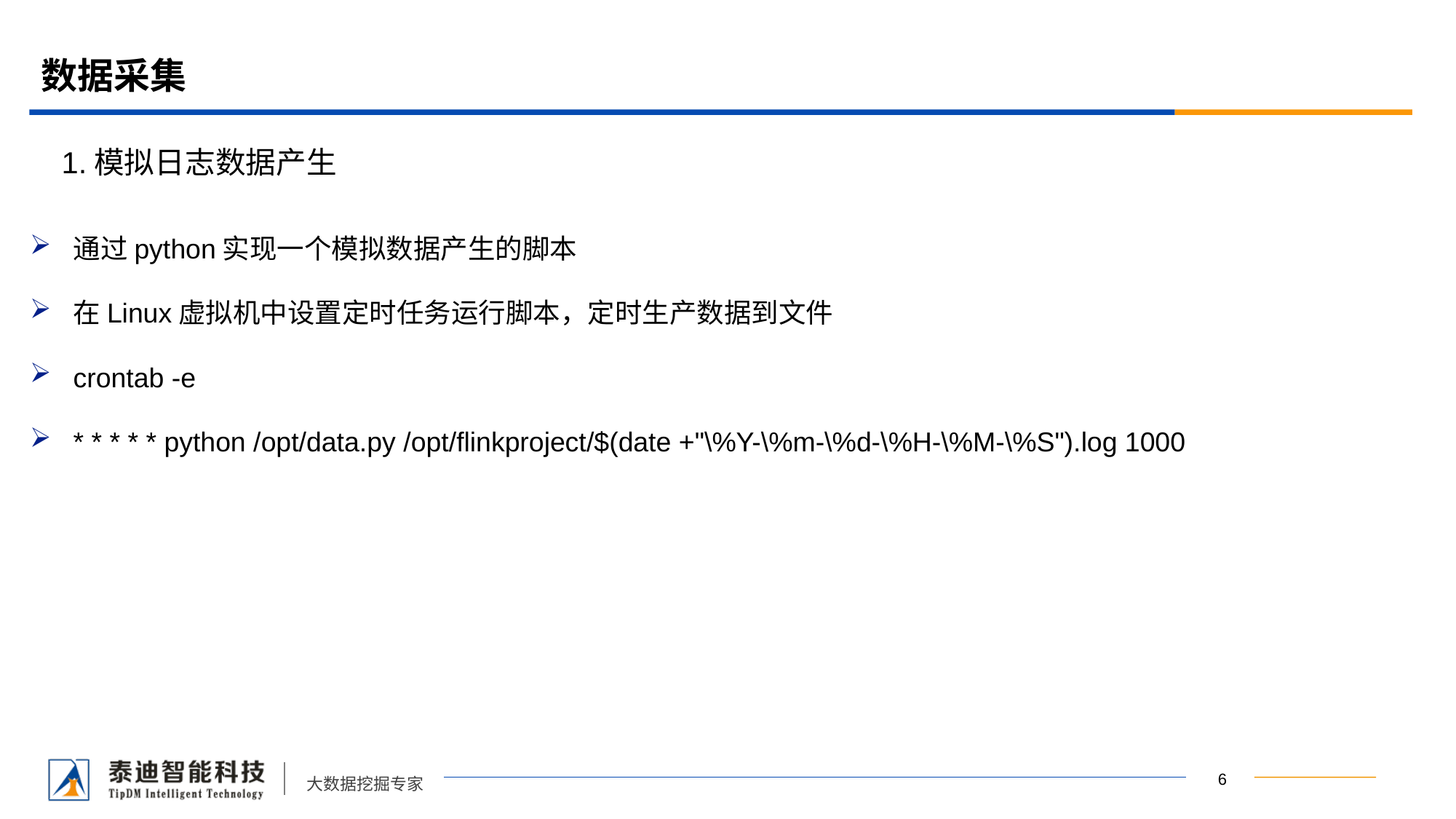

# 数据采集
1.模拟日志数据产生
通过python实现一个模拟数据产生的脚本
在Linux虚拟机中设置定时任务运行脚本，定时生产数据到文件
crontab -e
* * * * * python /opt/data.py /opt/flinkproject/$(date +"\%Y-\%m-\%d-\%H-\%M-\%S").log 1000